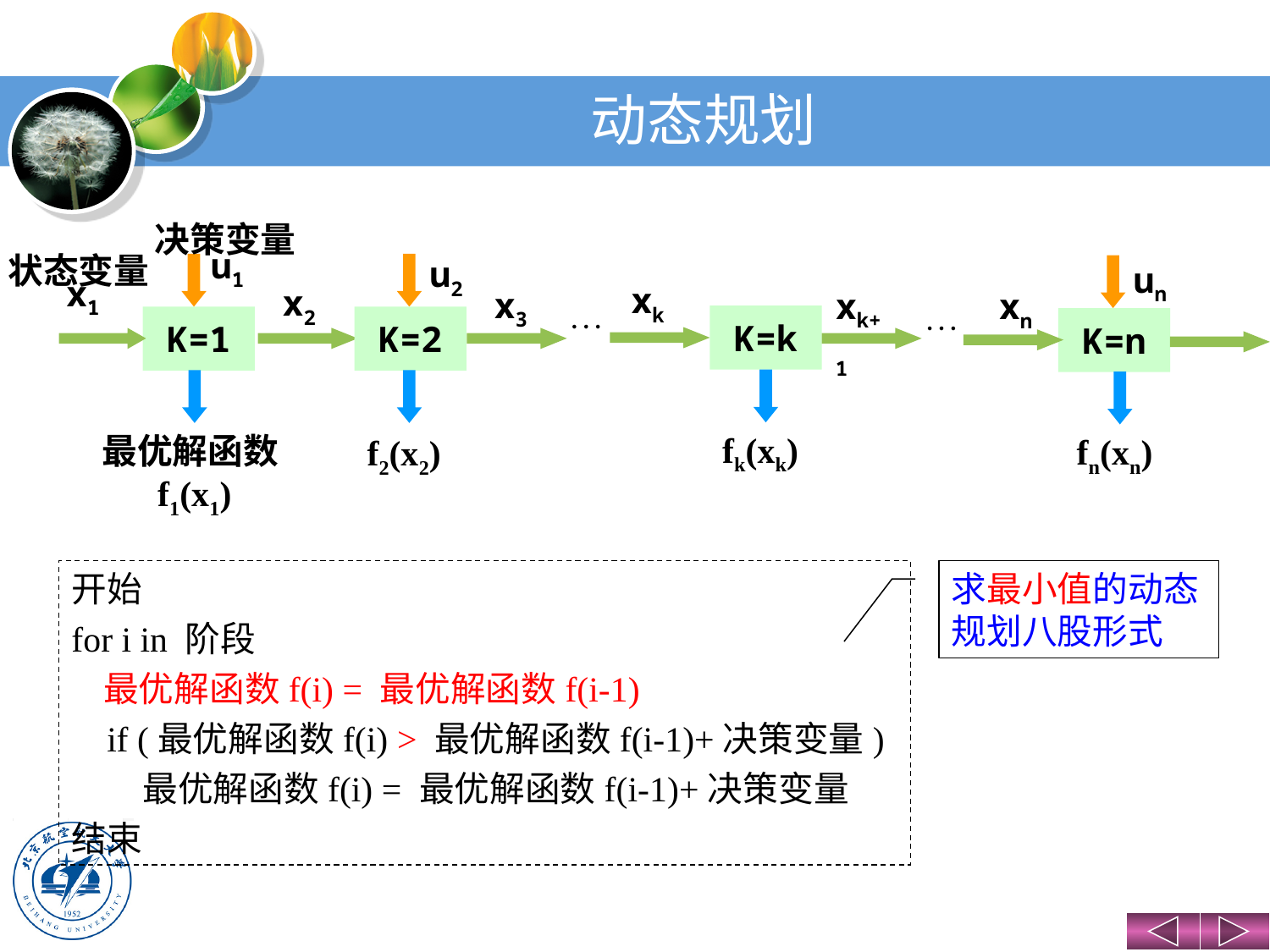

# 动态规划
决策变量u1
u2
un

状态变量x1
xk
x2
x3
xk+1
xn
…
…
K=k
K=1
K=2
K=n

fk(xk)
最优解函数f1(x1)
fn(xn)
f2(x2)
开始
for i in 阶段
   最优解函数f(i) = 最优解函数f(i-1)
    if (最优解函数f(i) > 最优解函数f(i-1)+决策变量)
        最优解函数f(i) = 最优解函数f(i-1)+决策变量
结束
求最小值的动态规划八股形式
107